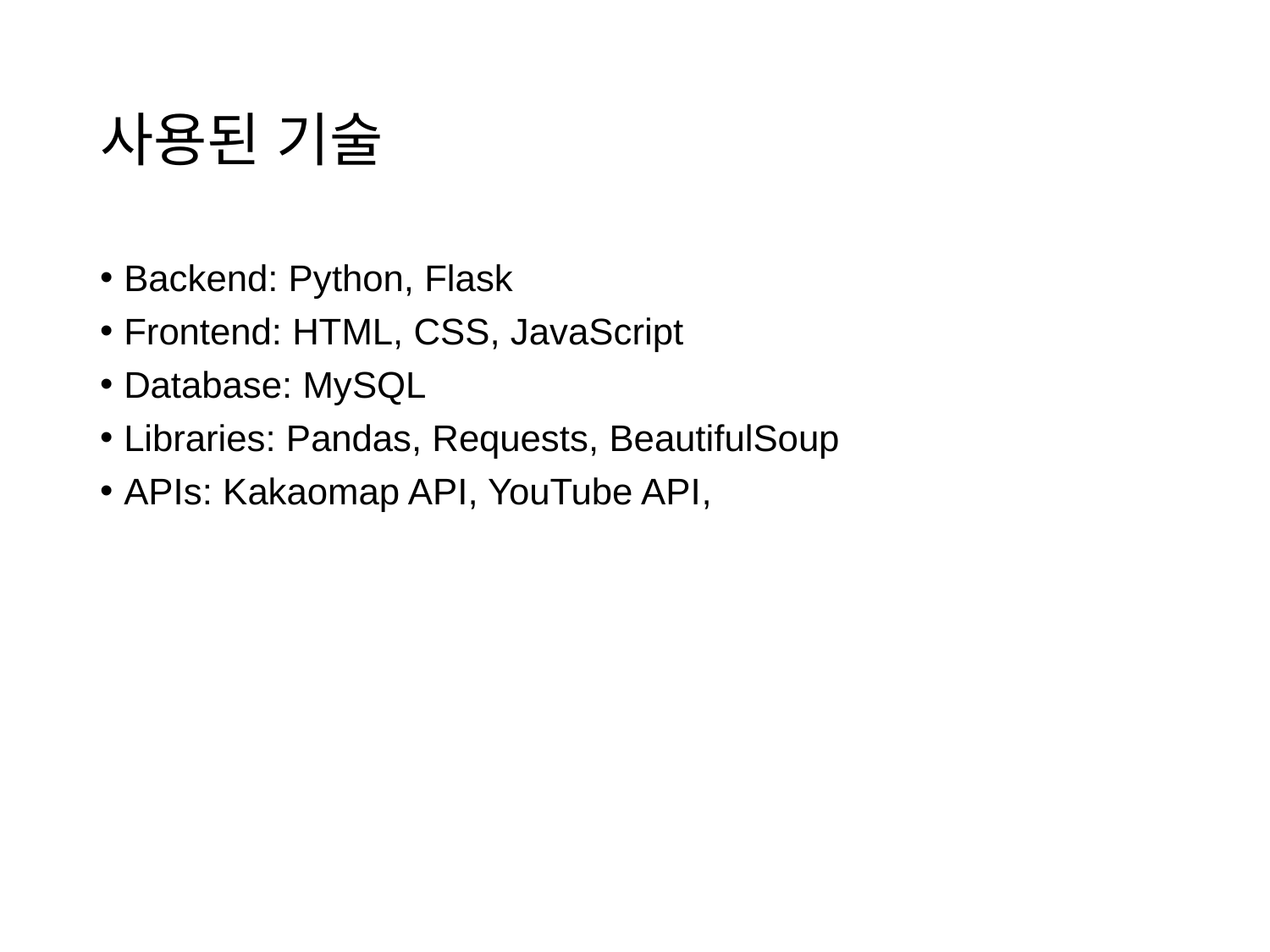

# 사용된 기술
Backend: Python, Flask
Frontend: HTML, CSS, JavaScript
Database: MySQL
Libraries: Pandas, Requests, BeautifulSoup
APIs: Kakaomap API, YouTube API,